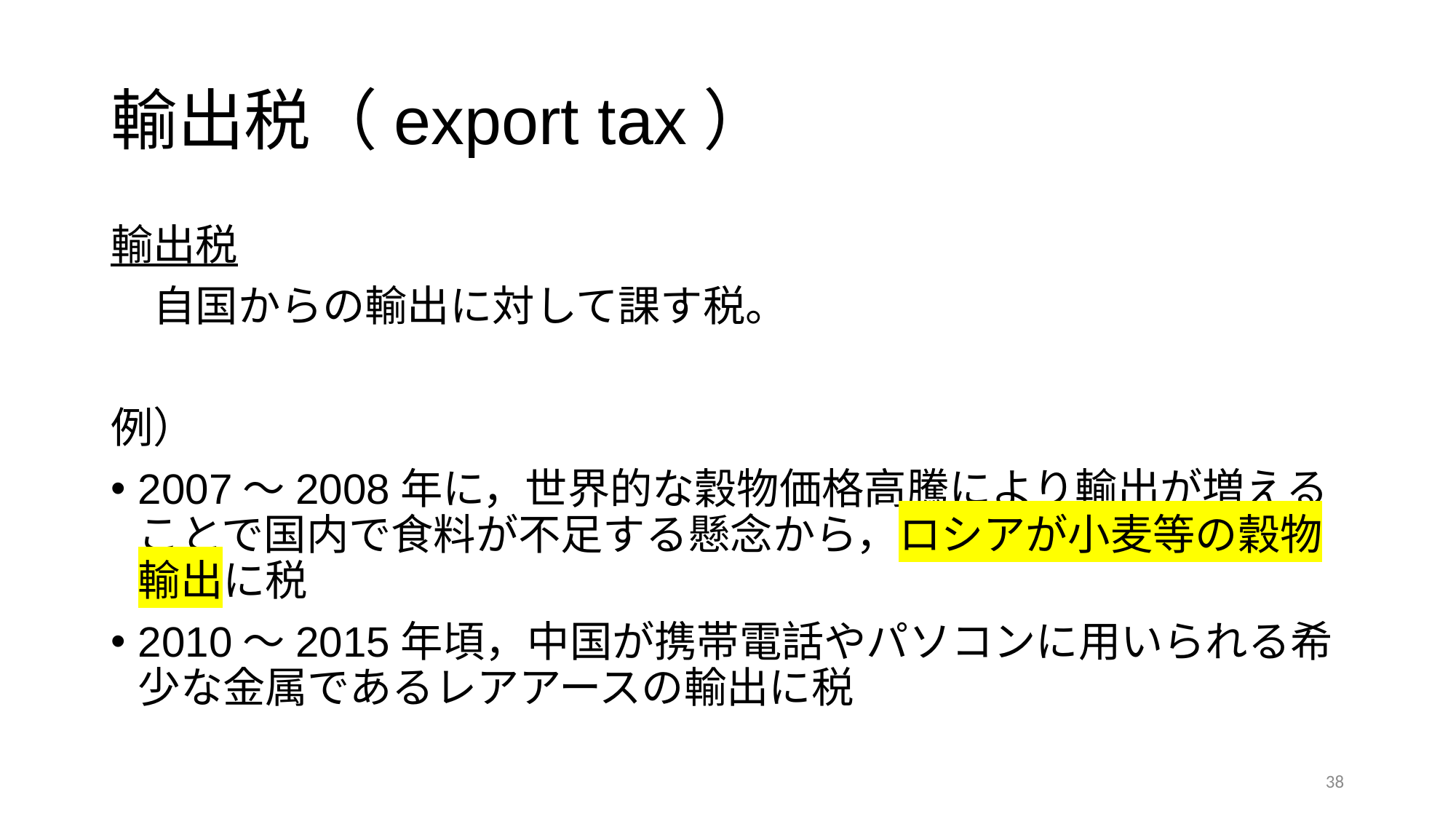

# 輸出税（export tax）
輸出税
　自国からの輸出に対して課す税。

例）
2007〜2008年に，世界的な穀物価格高騰により輸出が増えることで国内で食料が不足する懸念から，ロシアが小麦等の穀物輸出に税
2010〜2015年頃，中国が携帯電話やパソコンに用いられる希少な金属であるレアアースの輸出に税
38